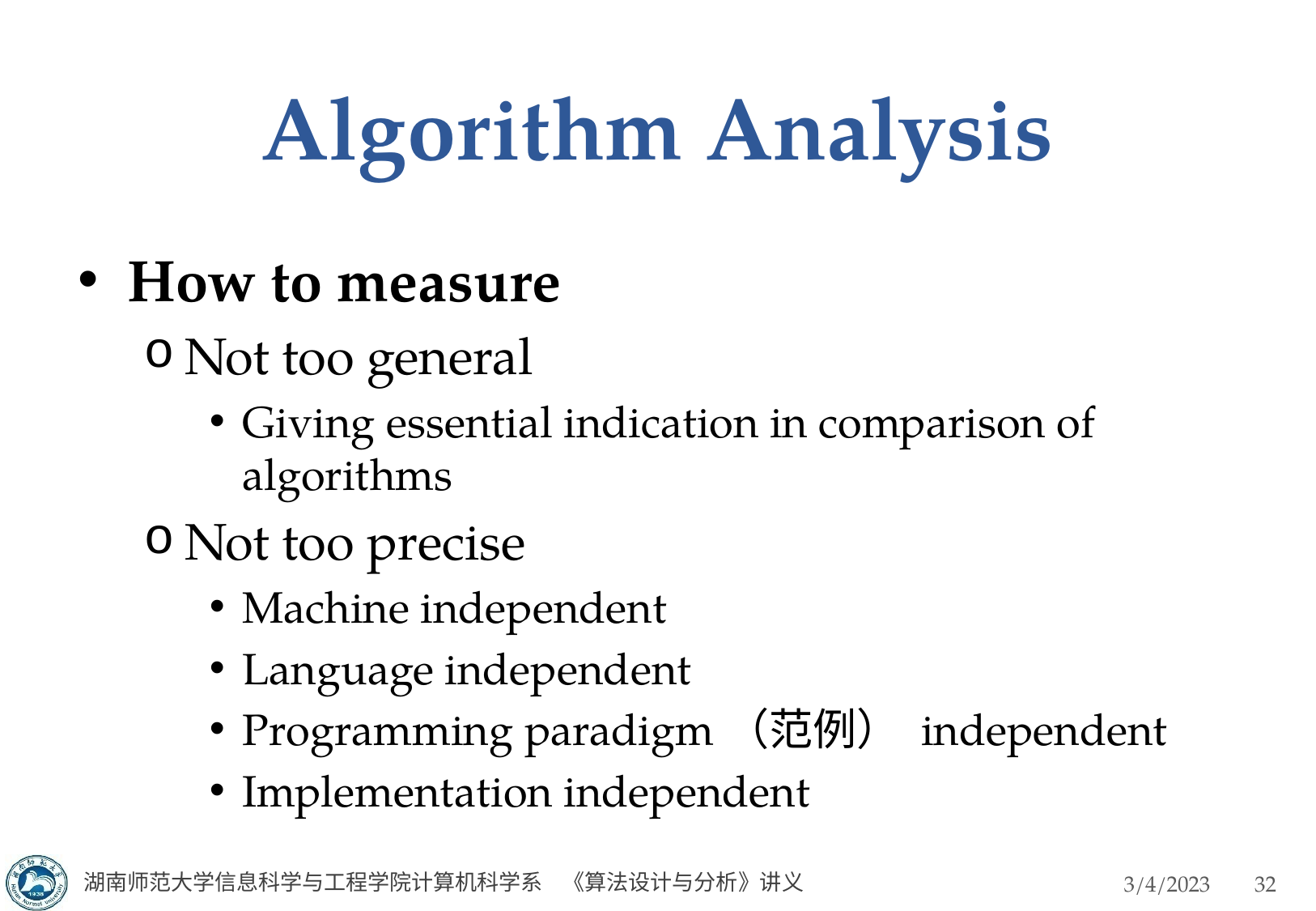

# Algorithm Analysis
How to measure
Not too general
Giving essential indication in comparison of algorithms
Not too precise
Machine independent
Language independent
Programming paradigm（范例） independent
Implementation independent
湖南师范大学信息科学与工程学院计算机科学系   《算法设计与分析》讲义
3/4/2023
32